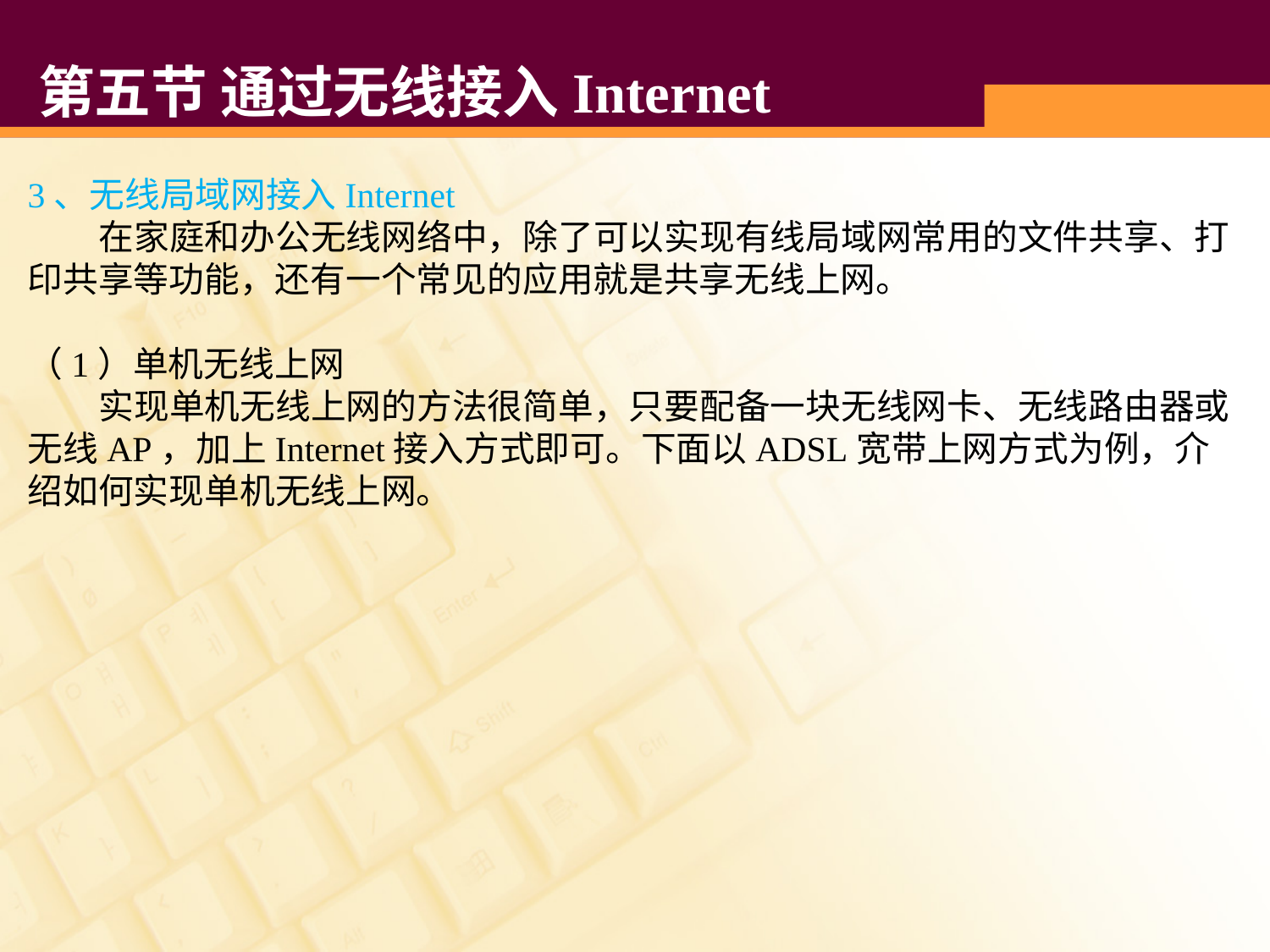

# 第五节 通过无线接入Internet
3、无线局域网接入Internet
        在家庭和办公无线网络中，除了可以实现有线局域网常用的文件共享、打印共享等功能，还有一个常见的应用就是共享无线上网。

（1）单机无线上网
        实现单机无线上网的方法很简单，只要配备一块无线网卡、无线路由器或无线AP，加上Internet接入方式即可。下面以ADSL宽带上网方式为例，介绍如何实现单机无线上网。